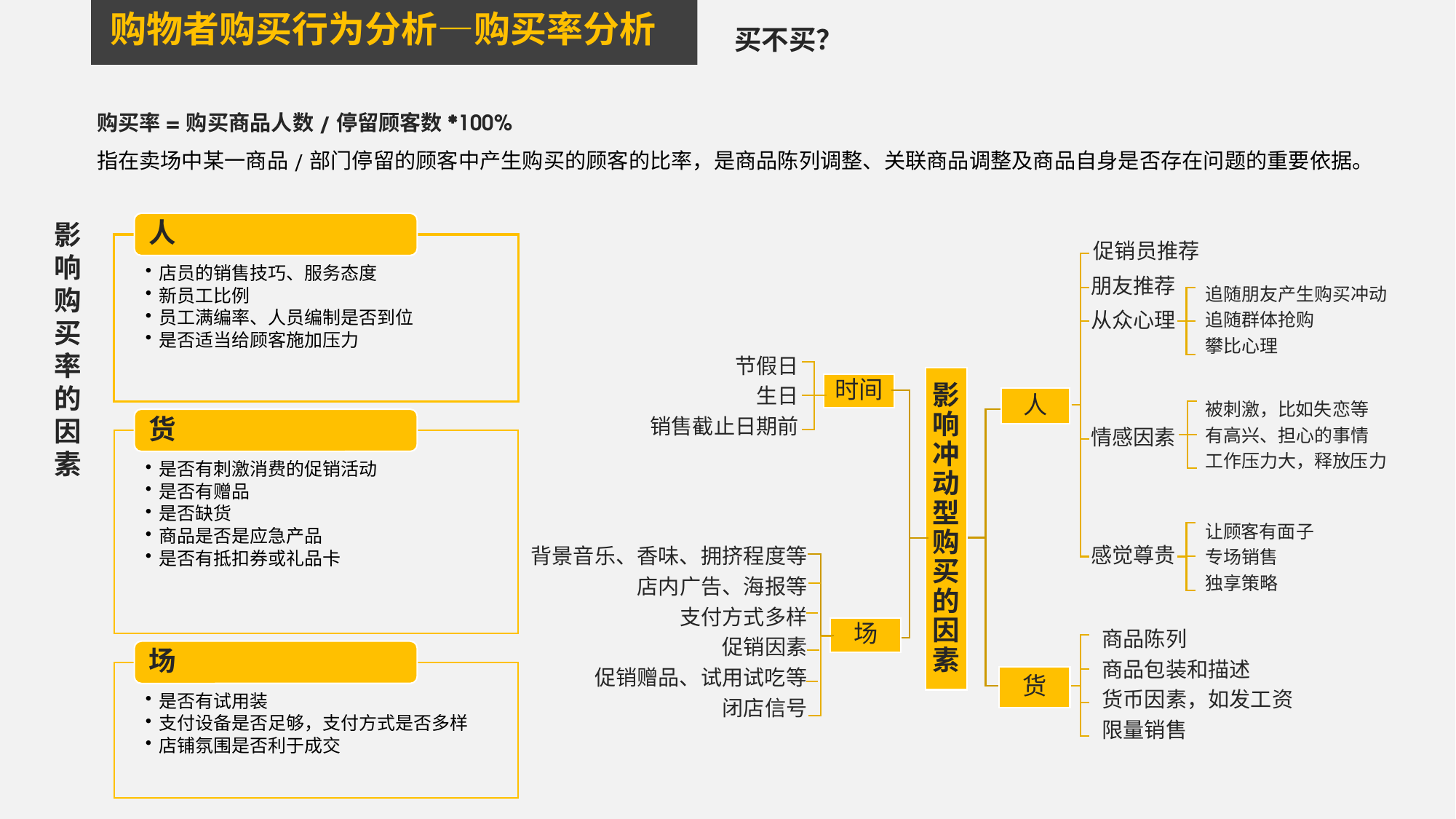

购物者购买行为分析—购买率分析
买不买？
购买率=购买商品人数/停留顾客数*100%
指在卖场中某一商品/部门停留的顾客中产生购买的顾客的比率，是商品陈列调整、关联商品调整及商品自身是否存在问题的重要依据。
影响购买率的因素
店员的销售技巧、服务态度
新员工比例
员工满编率、人员编制是否到位
是否适当给顾客施加压力
人
是否有刺激消费的促销活动
是否有赠品
是否缺货
商品是否是应急产品
是否有抵扣券或礼品卡
货
是否有试用装
支付设备是否足够，支付方式是否多样
店铺氛围是否利于成交
场
促销员推荐

朋友推荐

追随朋友产生购买冲动
追随群体抢购
攀比心理

从众心理

节假日
生日
销售截止日期前

影响冲动型购买的因素
时间
人

被刺激，比如失恋等
有高兴、担心的事情
工作压力大，释放压力

情感因素

让顾客有面子
专场销售
独享策略

感觉尊贵
背景音乐、香味、拥挤程度等
店内广告、海报等
支付方式多样
促销因素
促销赠品、试用试吃等
闭店信号

场
商品陈列
商品包装和描述
货币因素，如发工资
限量销售

货